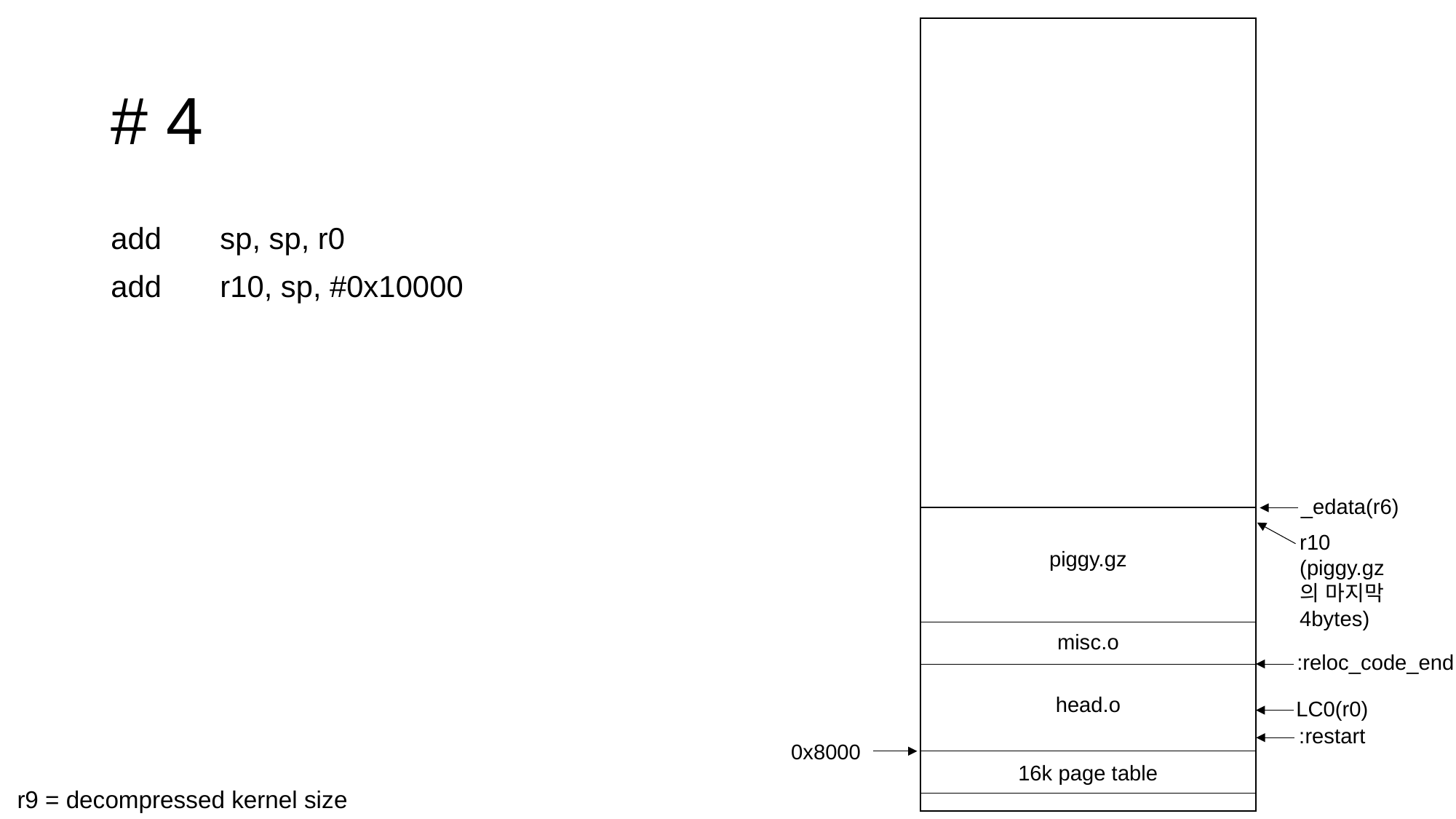

# # 4
add	sp, sp, r0
add	r10, sp, #0x10000

_edata(r6)
r10
(piggy.gz의 마지막 4bytes)
piggy.gz
misc.o
:reloc_code_end
head.o
LC0(r0)
:restart
0x8000
16k page table
r9 = decompressed kernel size